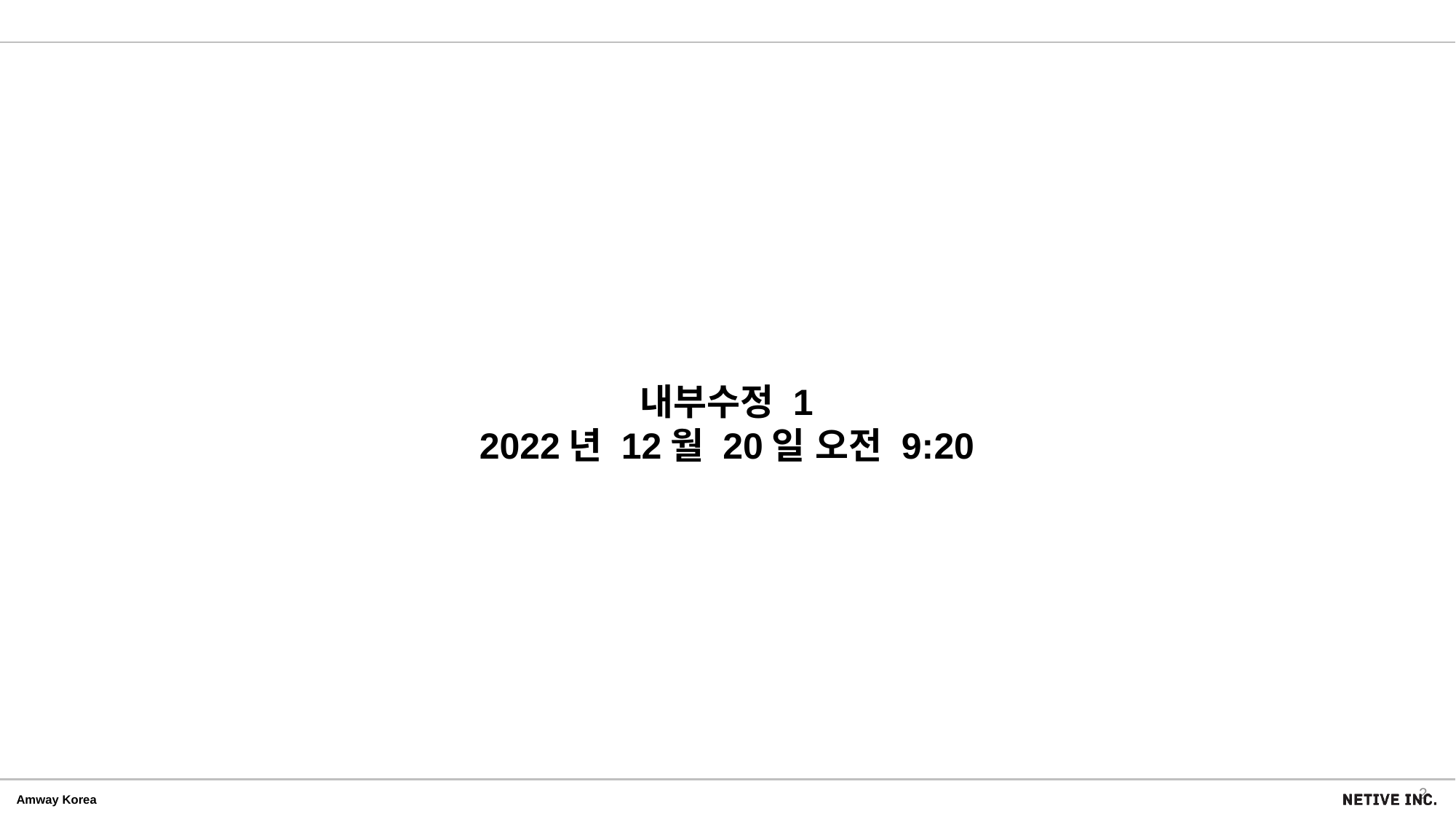

내부수정 1
2022년 12월 20일 오전 9:20